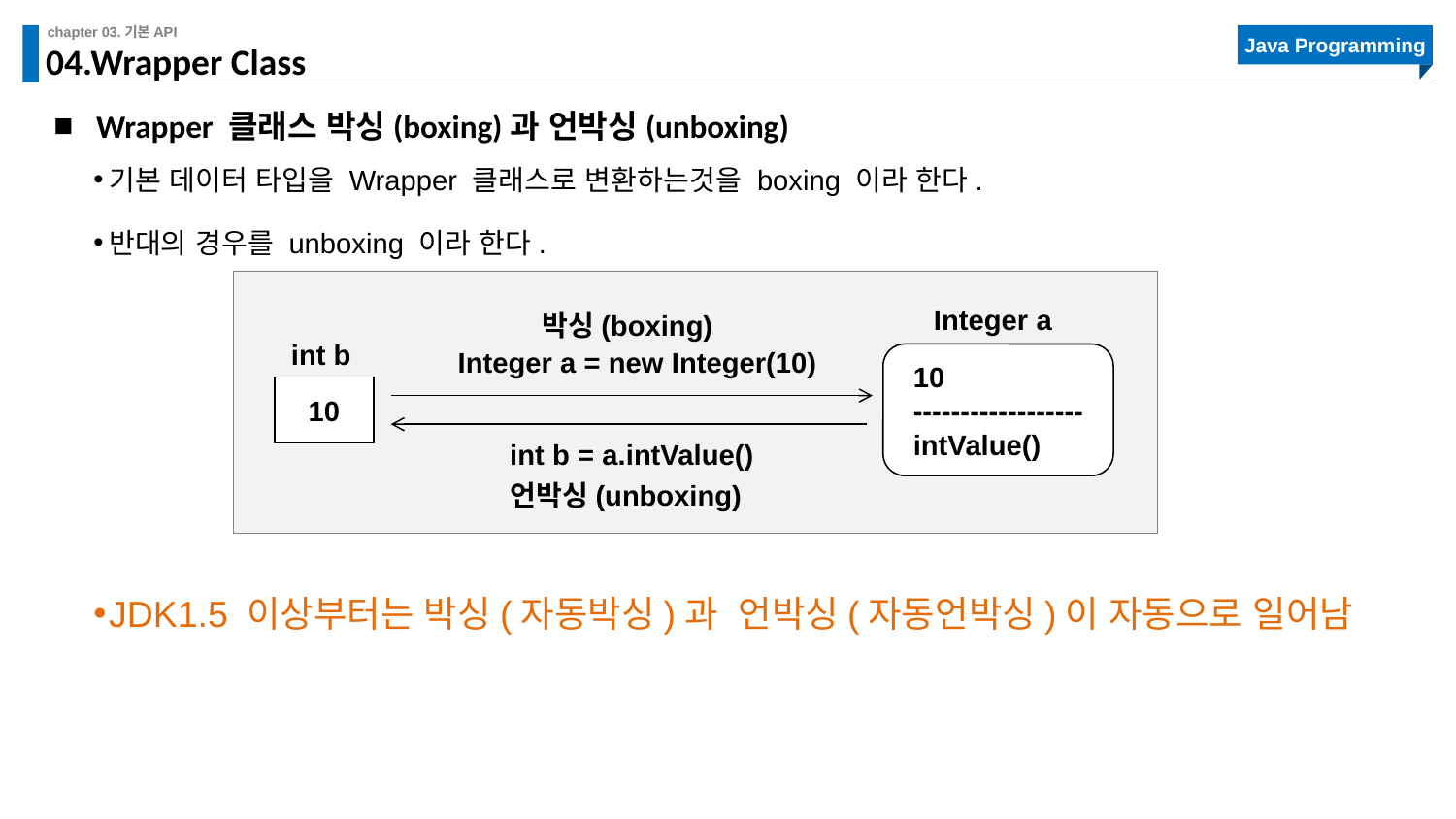

# 04.Wrapper Class
Wrapper 클래스 박싱(boxing)과 언박싱(unboxing)
기본 데이터 타입을 Wrapper 클래스로 변환하는것을 boxing 이라 한다.
반대의 경우를 unboxing 이라 한다.

Integer a
박싱(boxing)
int b
Integer a = new Integer(10)

10
int b = a.intValue()
언박싱(unboxing)
10
------------------
intValue()
JDK1.5 이상부터는 박싱(자동박싱)과  언박싱(자동언박싱)이 자동으로 일어남